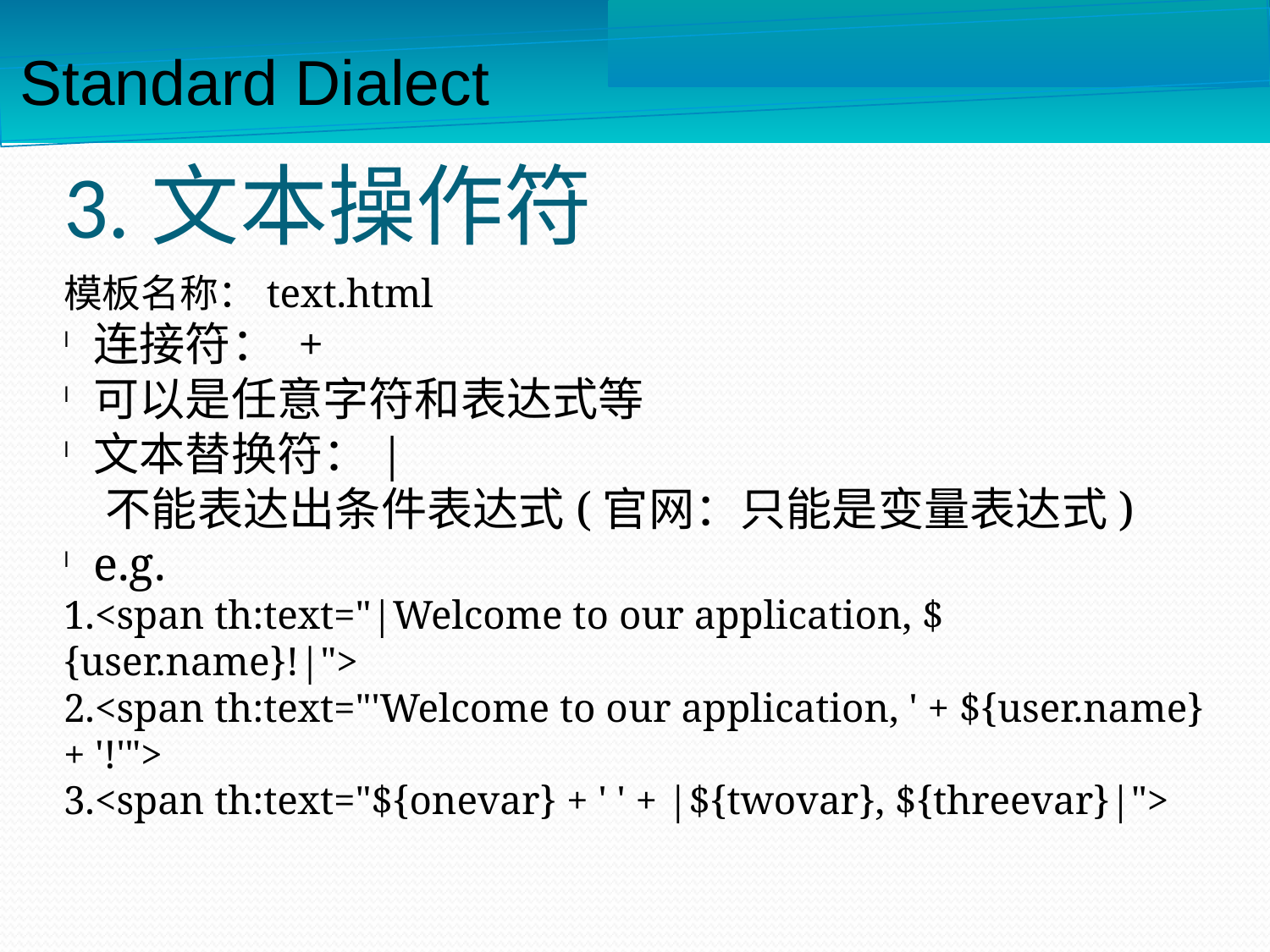

Standard Dialect
3.文本操作符
模板名称：text.html
连接符： +
可以是任意字符和表达式等
文本替换符：|
   不能表达出条件表达式(官网：只能是变量表达式)
e.g.
1.<span th:text="|Welcome to our application, ${user.name}!|">
2.<span th:text="'Welcome to our application, ' + ${user.name} + '!'">
3.<span th:text="${onevar} + ' ' + |${twovar}, ${threevar}|">